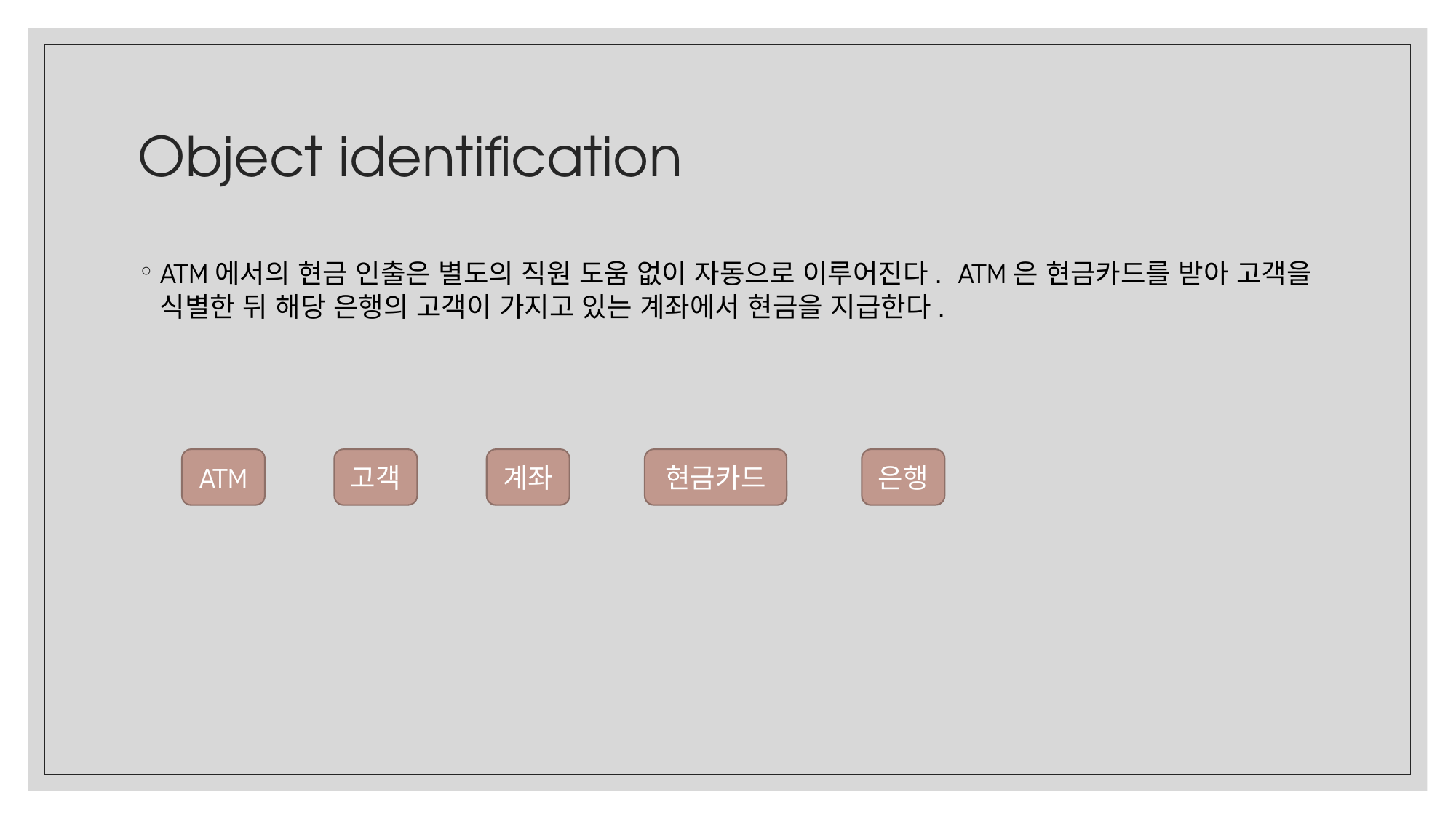

# Object identification
ATM에서의 현금 인출은 별도의 직원 도움 없이 자동으로 이루어진다.  ATM은 현금카드를 받아 고객을 식별한 뒤 해당 은행의 고객이 가지고 있는 계좌에서 현금을 지급한다.
현금카드
은행
ATM
고객
계좌